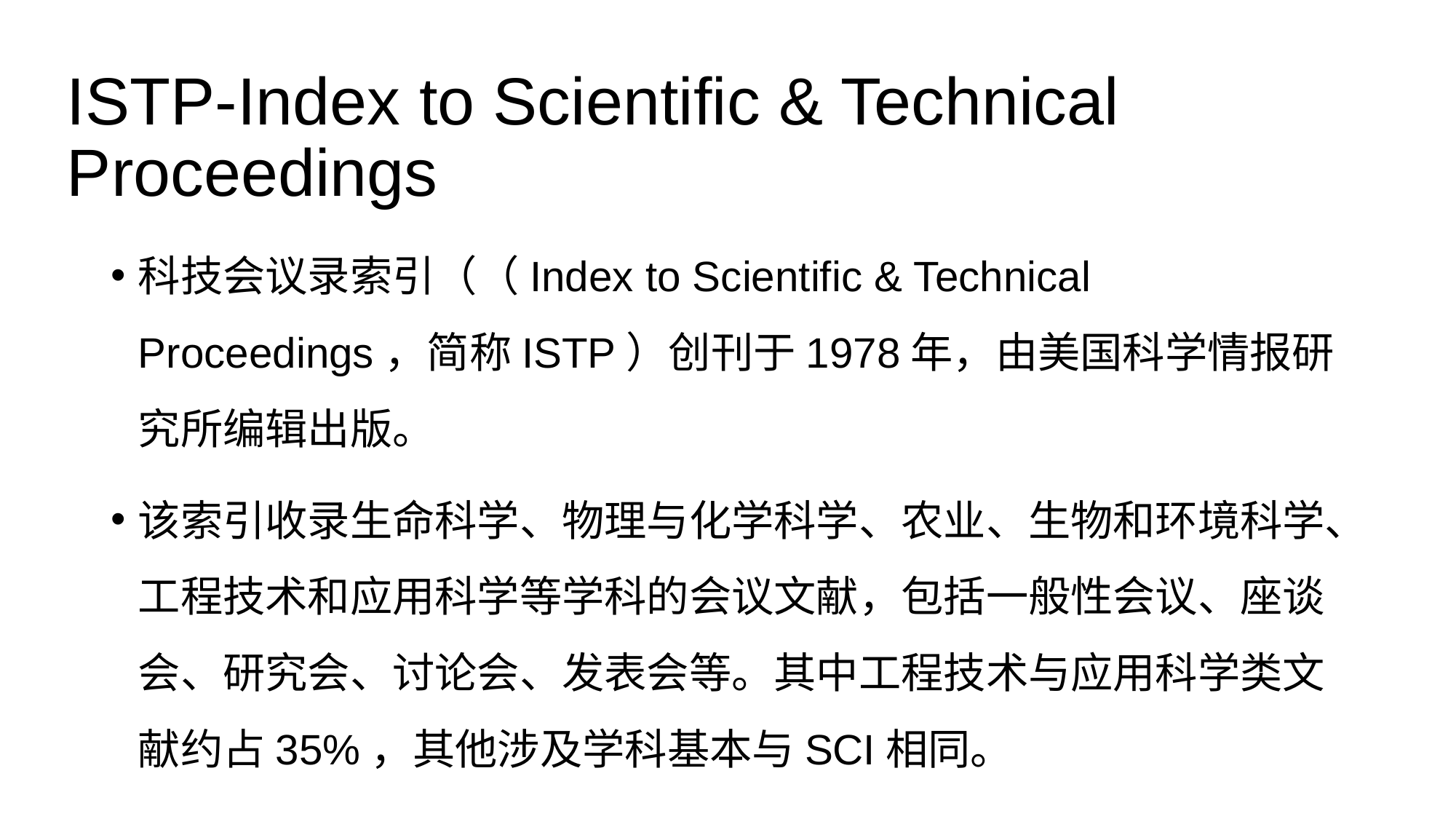

# ISTP-Index to Scientific & Technical Proceedings
科技会议录索引（（Index to Scientific & Technical Proceedings，简称ISTP）创刊于1978年，由美国科学情报研究所编辑出版。
该索引收录生命科学、物理与化学科学、农业、生物和环境科学、工程技术和应用科学等学科的会议文献，包括一般性会议、座谈会、研究会、讨论会、发表会等。其中工程技术与应用科学类文献约占35%，其他涉及学科基本与SCI相同。